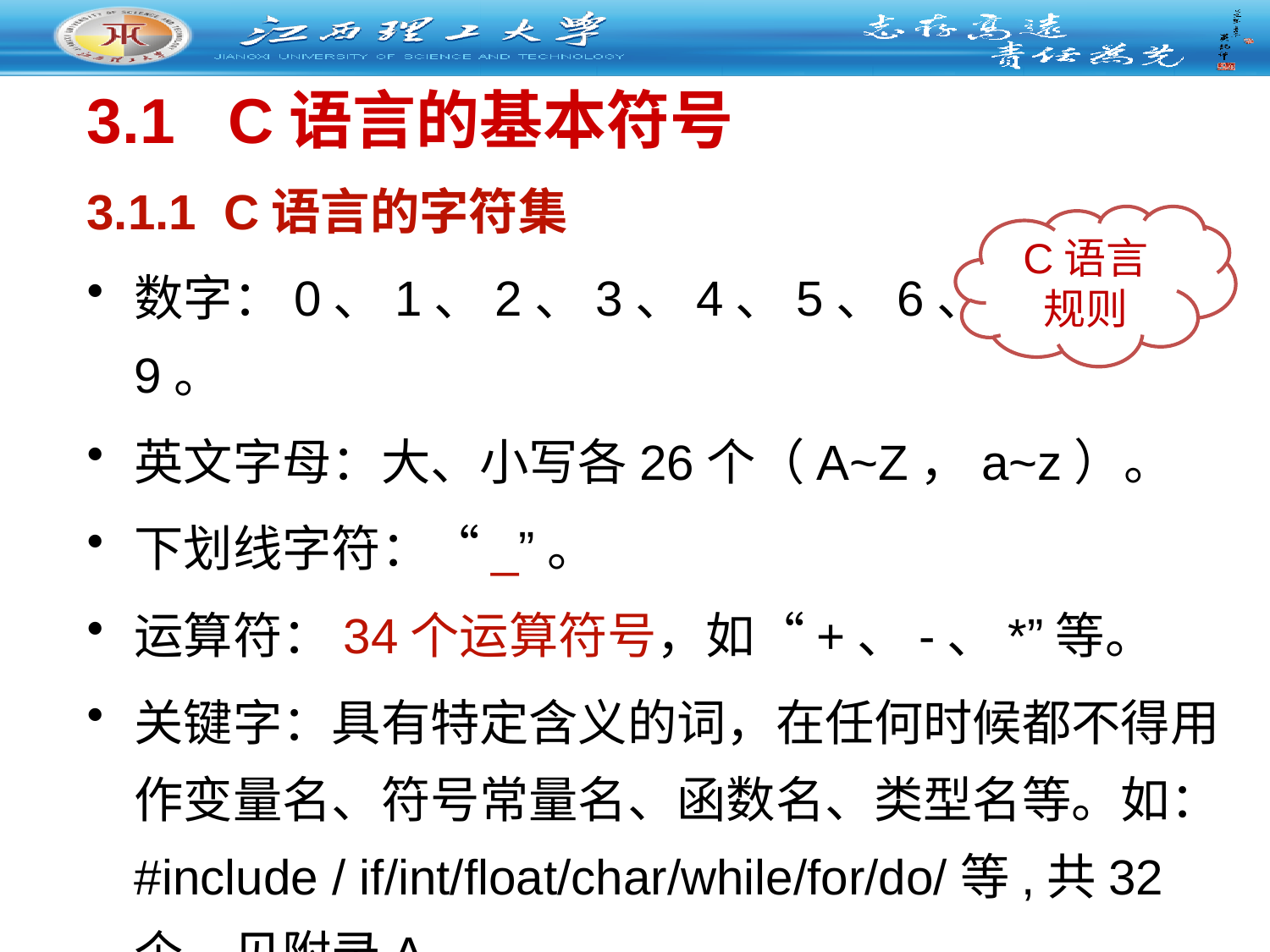

# 3.1   C语言的基本符号
3.1.1  C语言的字符集
数字：0、1、2、3、4、5、6、7、8、9。
英文字母：大、小写各26个（A~Z，a~z）。
下划线字符：“_”。
运算符：34个运算符号，如“+、-、*”等。
关键字：具有特定含义的词，在任何时候都不得用作变量名、符号常量名、函数名、类型名等。如：#include / if/int/float/char/while/for/do/等,共32个，见附录A。
C语言
规则